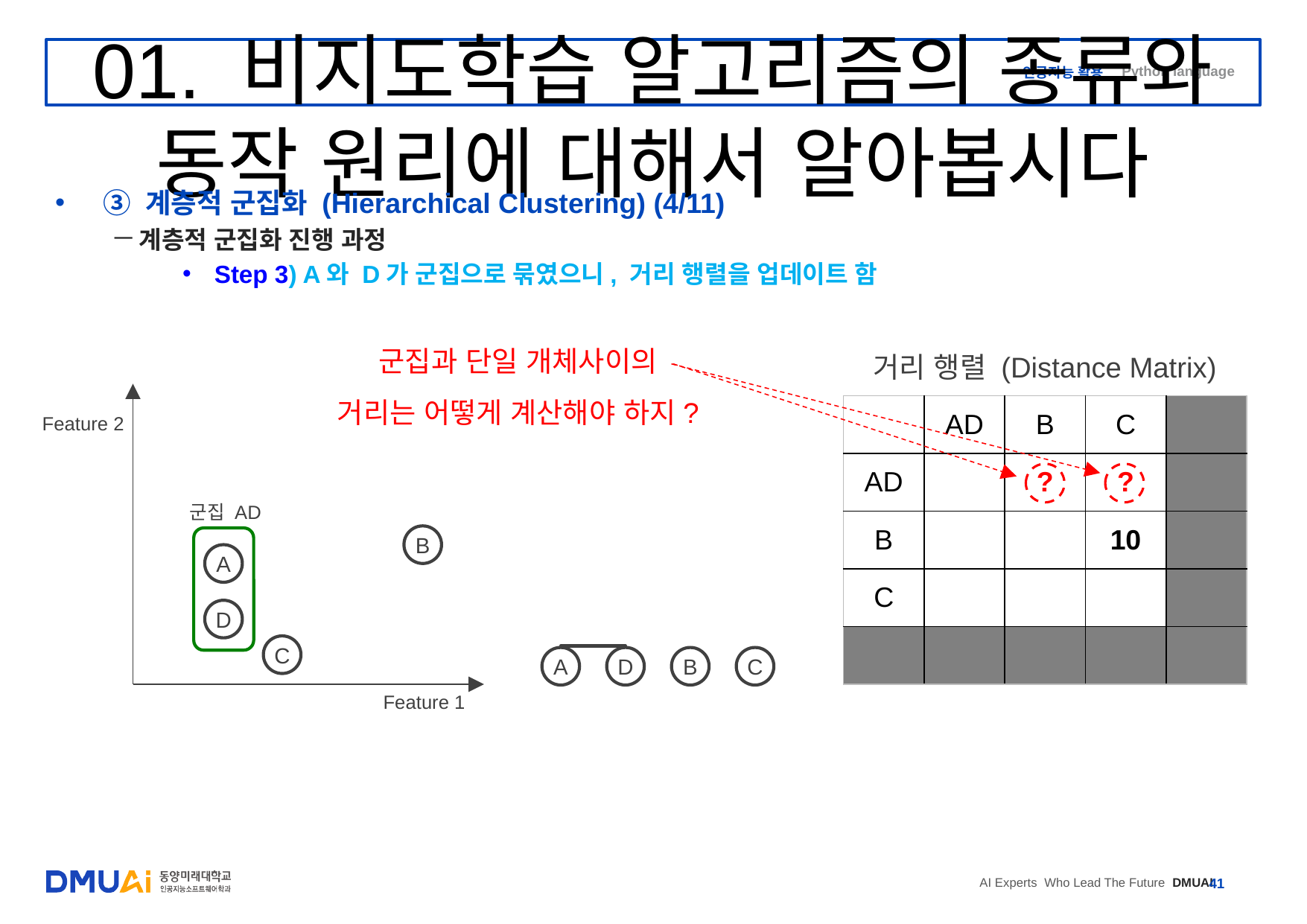

41
# 01. 비지도학습 알고리즘의 종류와 동작 원리에 대해서 알아봅시다
③ 계층적 군집화 (Hierarchical Clustering) (4/11)
계층적 군집화 진행 과정
Step 3) A와 D가 군집으로 묶였으니, 거리 행렬을 업데이트 함
군집과 단일 개체사이의
거리는 어떻게 계산해야 하지?
거리 행렬 (Distance Matrix)
|  | AD | B | C |  |
| --- | --- | --- | --- | --- |
| AD |  | ? | ? |  |
| B |  |  | 10 |  |
| C |  |  |  |  |
|  |  |  |  |  |
Feature 2

군집 AD
B

A
D
C
A
D
B
C
Feature 1